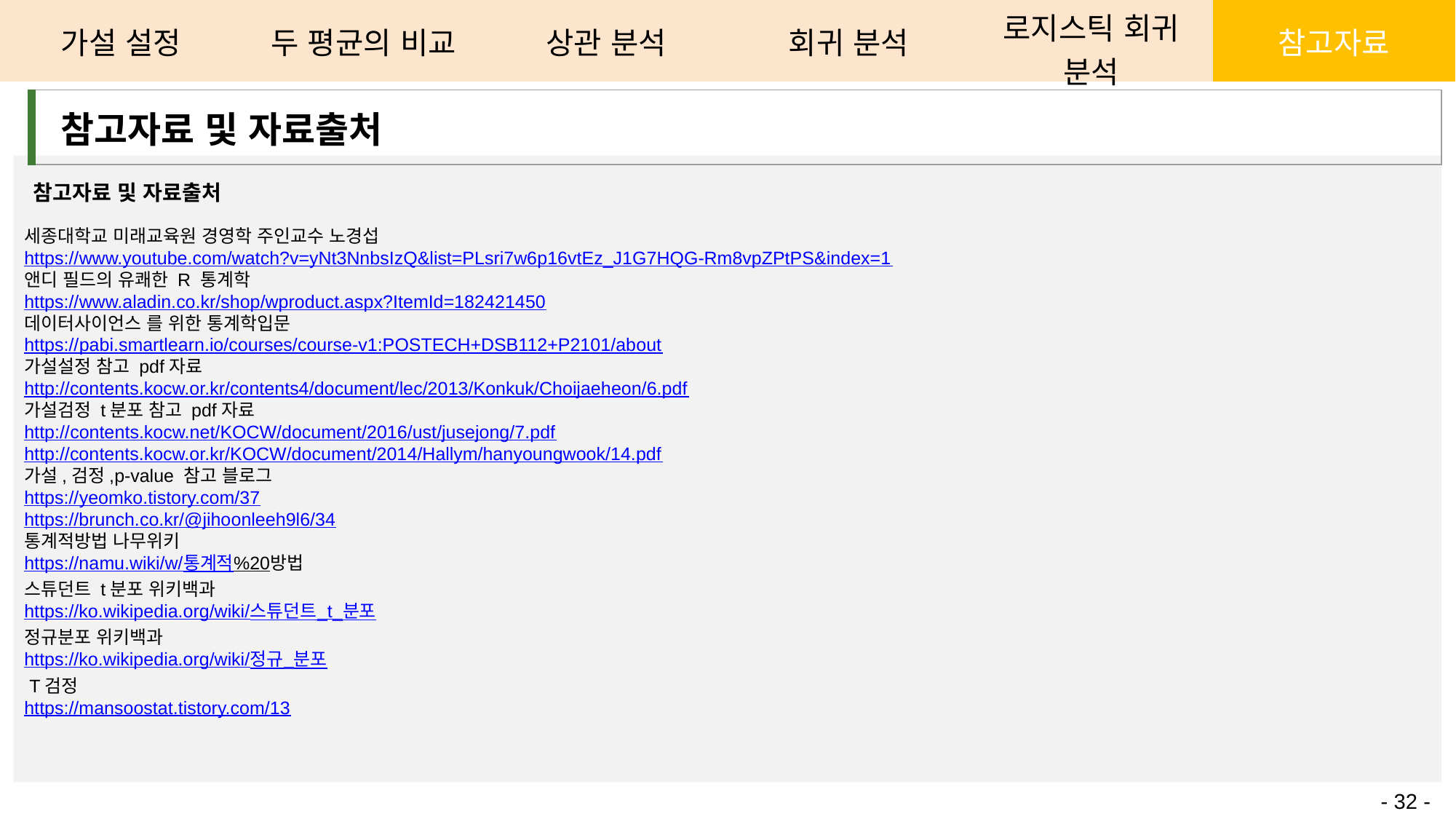

| 가설 설정 | 두 평균의 비교 | 상관 분석 | 회귀 분석 | 로지스틱 회귀 분석 | 참고자료 |
| --- | --- | --- | --- | --- | --- |
| 참고자료 및 자료출처 |
| --- |
 참고자료 및 자료출처

세종대학교 미래교육원 경영학 주인교수 노경섭
https://www.youtube.com/watch?v=yNt3NnbsIzQ&list=PLsri7w6p16vtEz_J1G7HQG-Rm8vpZPtPS&index=1
앤디 필드의 유쾌한 R 통계학
https://www.aladin.co.kr/shop/wproduct.aspx?ItemId=182421450
데이터사이언스 를 위한 통계학입문
https://pabi.smartlearn.io/courses/course-v1:POSTECH+DSB112+P2101/about
가설설정 참고 pdf자료
http://contents.kocw.or.kr/contents4/document/lec/2013/Konkuk/Choijaeheon/6.pdf
가설검정 t분포 참고 pdf자료
http://contents.kocw.net/KOCW/document/2016/ust/jusejong/7.pdf
http://contents.kocw.or.kr/KOCW/document/2014/Hallym/hanyoungwook/14.pdf
가설,검정,p-value 참고 블로그
https://yeomko.tistory.com/37
https://brunch.co.kr/@jihoonleeh9l6/34
통계적방법 나무위키
https://namu.wiki/w/통계적%20방법
스튜던트 t분포 위키백과
https://ko.wikipedia.org/wiki/스튜던트_t_분포
정규분포 위키백과
https://ko.wikipedia.org/wiki/정규_분포
 T검정
https://mansoostat.tistory.com/13

- 32 -